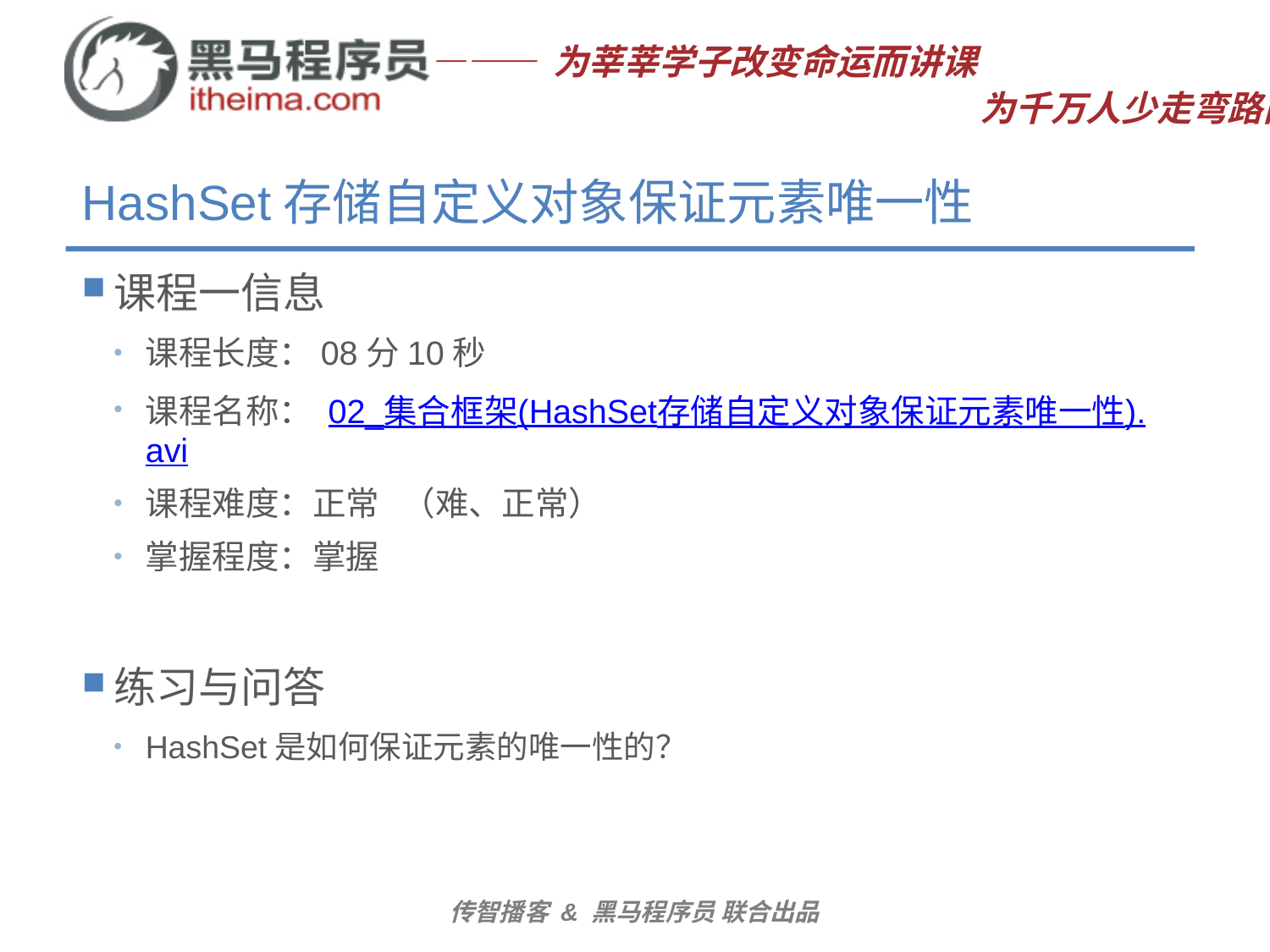

# HashSet存储自定义对象保证元素唯一性
课程一信息
课程长度：08分10秒
课程名称： 02_集合框架(HashSet存储自定义对象保证元素唯一性).avi
课程难度：正常   （难、正常）
掌握程度：掌握

练习与问答
HashSet是如何保证元素的唯一性的？